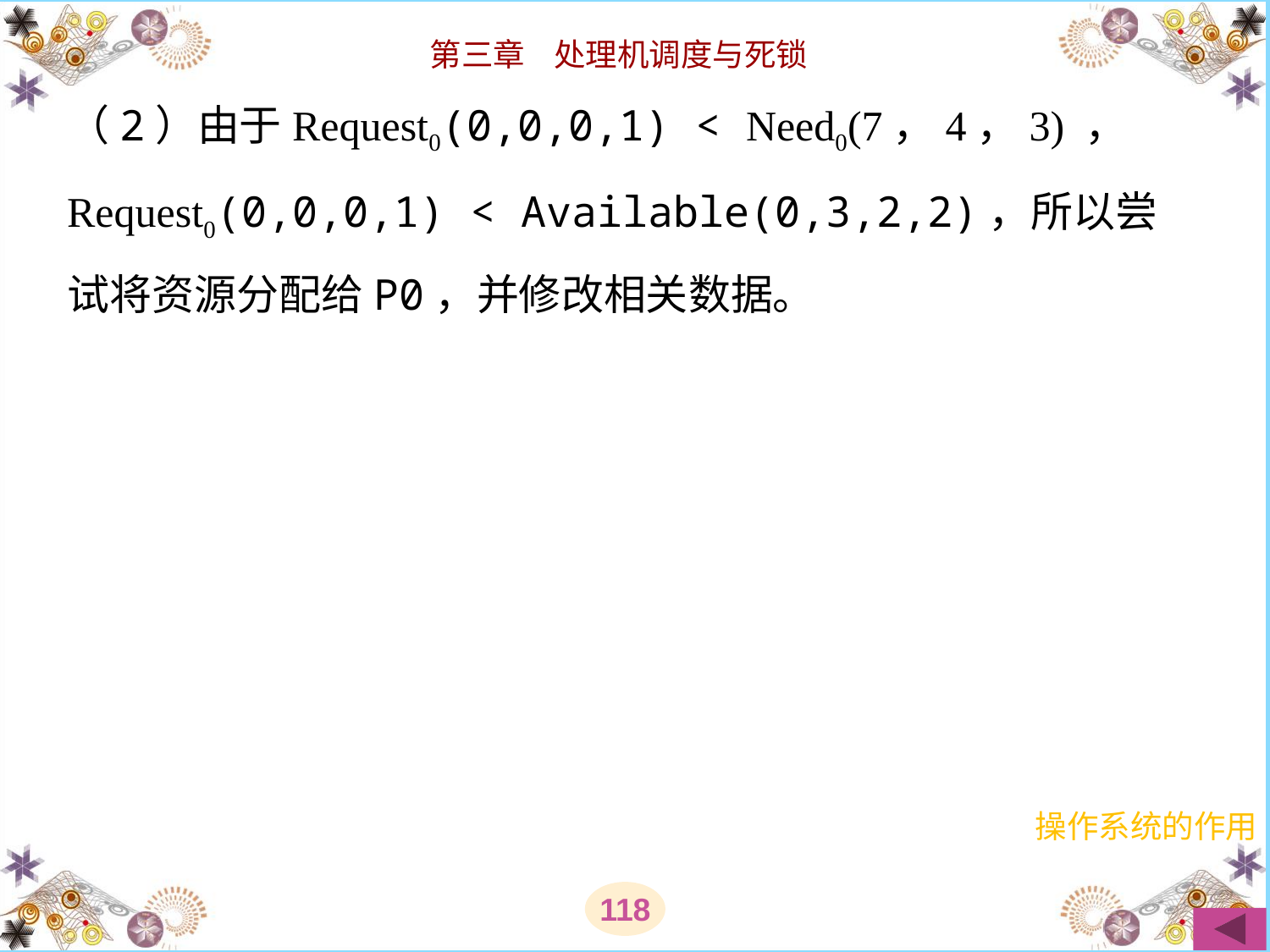

# （2）由于Request0(0,0,0,1) < Need0(7，4，3) ， Request0(0,0,0,1) < Available(0,3,2,2)，所以尝试将资源分配给P0，并修改相关数据。
操作系统的作用